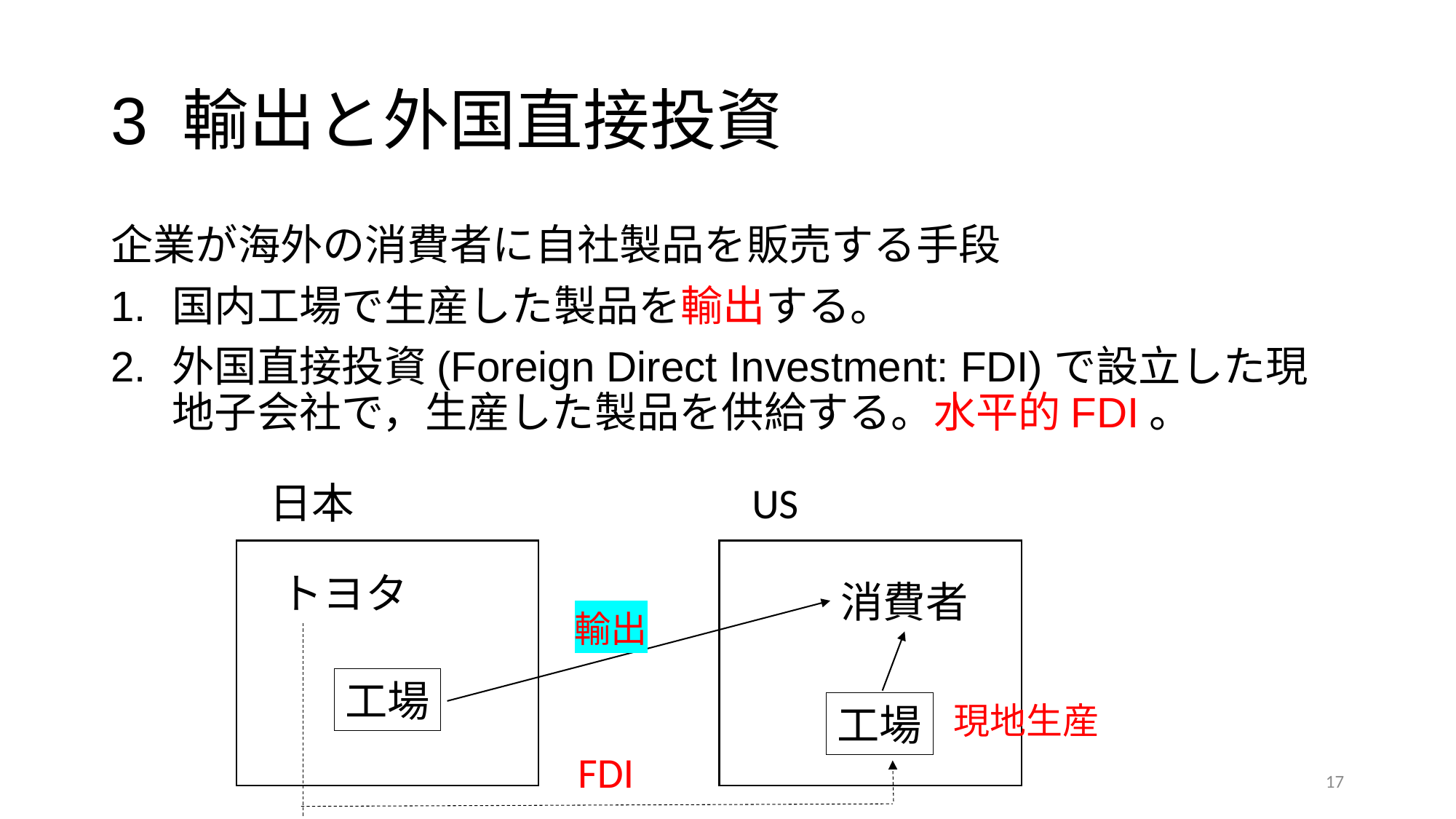

# 3 輸出と外国直接投資
企業が海外の消費者に自社製品を販売する手段
国内工場で生産した製品を輸出する。
外国直接投資(Foreign Direct Investment: FDI)で設立した現地子会社で，生産した製品を供給する。水平的FDI。

日本
US

トヨタ
消費者
輸出
工場
工場
現地生産
FDI
17